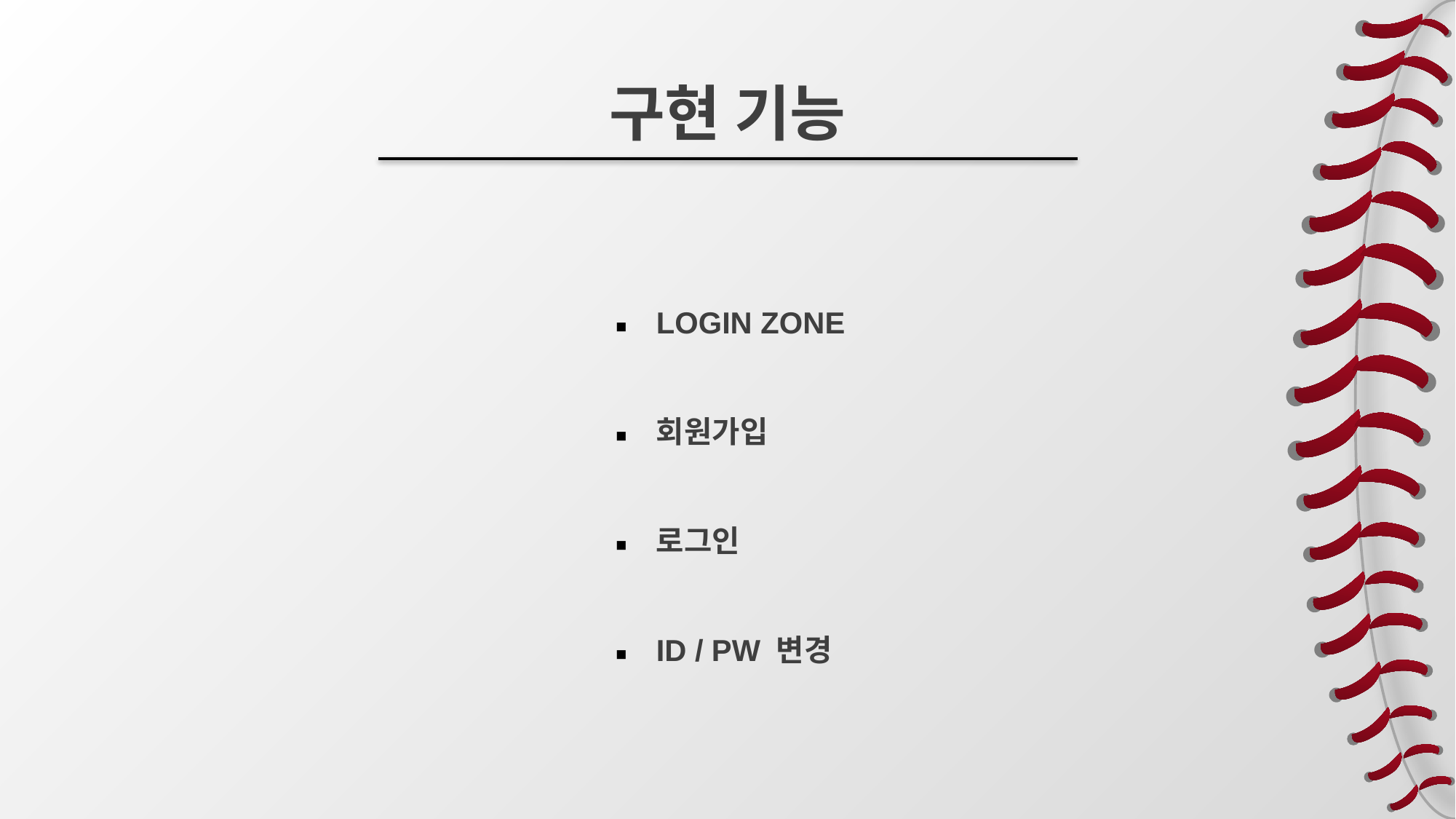

구현 기능
LOGIN ZONE

회원가입

로그인

ID / PW 변경